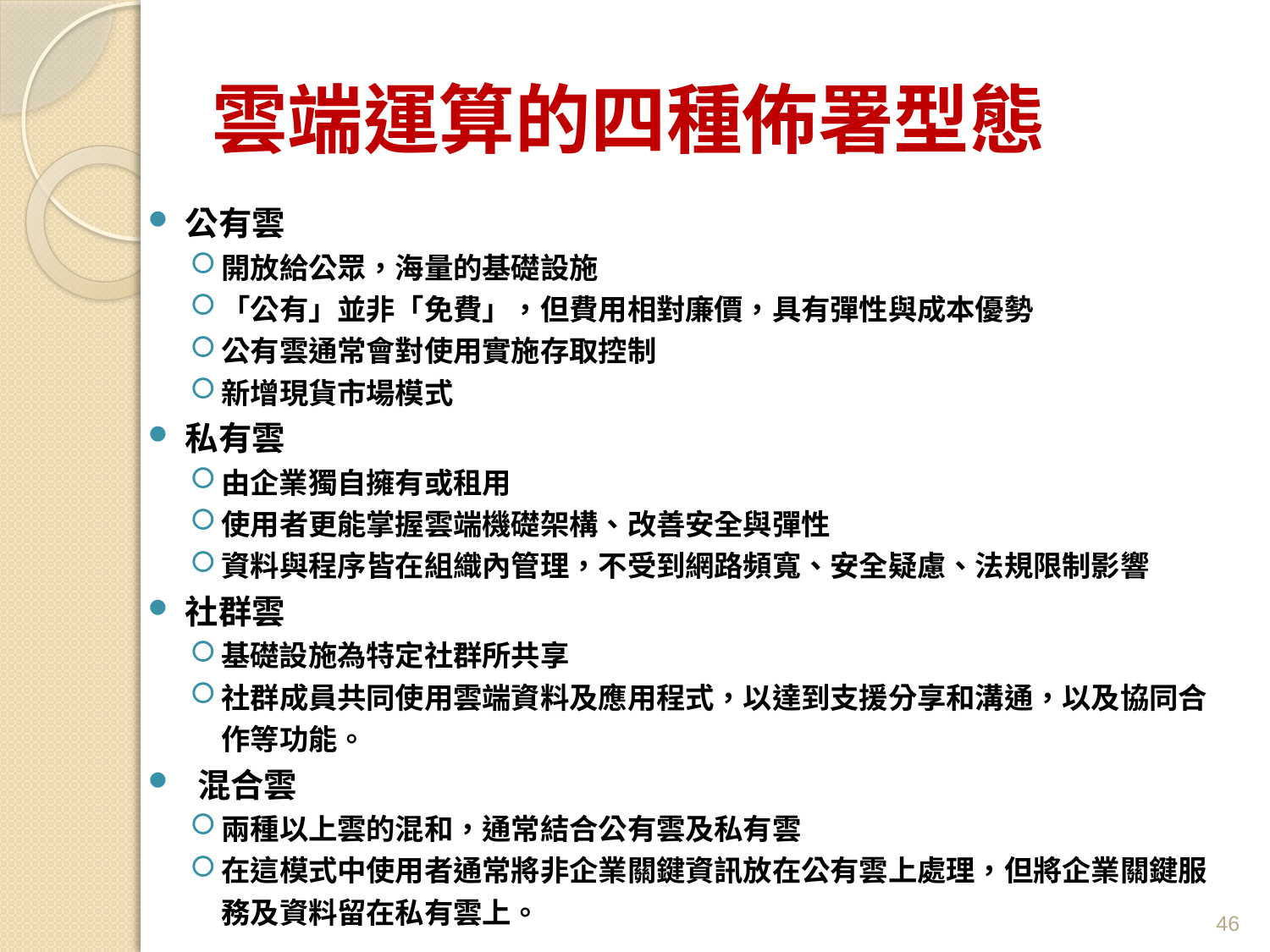

# 雲端運算的四種佈署型態
公有雲
開放給公眾，海量的基礎設施
「公有」並非「免費」，但費用相對廉價，具有彈性與成本優勢
公有雲通常會對使用實施存取控制
新增現貨市場模式
私有雲
由企業獨自擁有或租用
使用者更能掌握雲端機礎架構、改善安全與彈性
資料與程序皆在組織內管理，不受到網路頻寬、安全疑慮、法規限制影響
社群雲
基礎設施為特定社群所共享
社群成員共同使用雲端資料及應用程式，以達到支援分享和溝通，以及協同合作等功能。
 混合雲
兩種以上雲的混和，通常結合公有雲及私有雲
在這模式中使用者通常將非企業關鍵資訊放在公有雲上處理，但將企業關鍵服務及資料留在私有雲上。
46